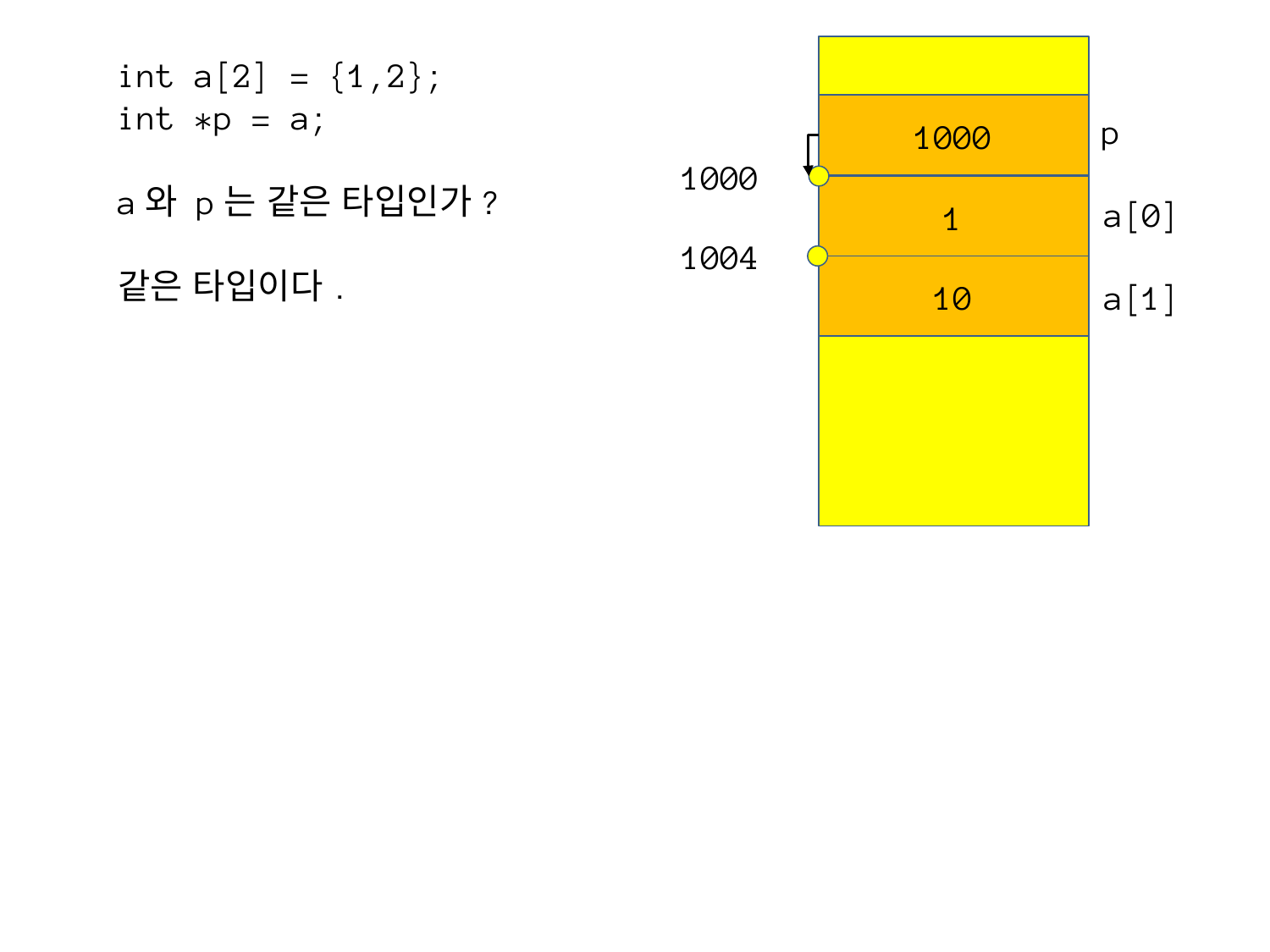

int a[2] = {1,2};
int *p = a;

a와 p는 같은 타입인가?

같은 타입이다.
1000
p
1000

1
a[0]
1004

10
a[1]